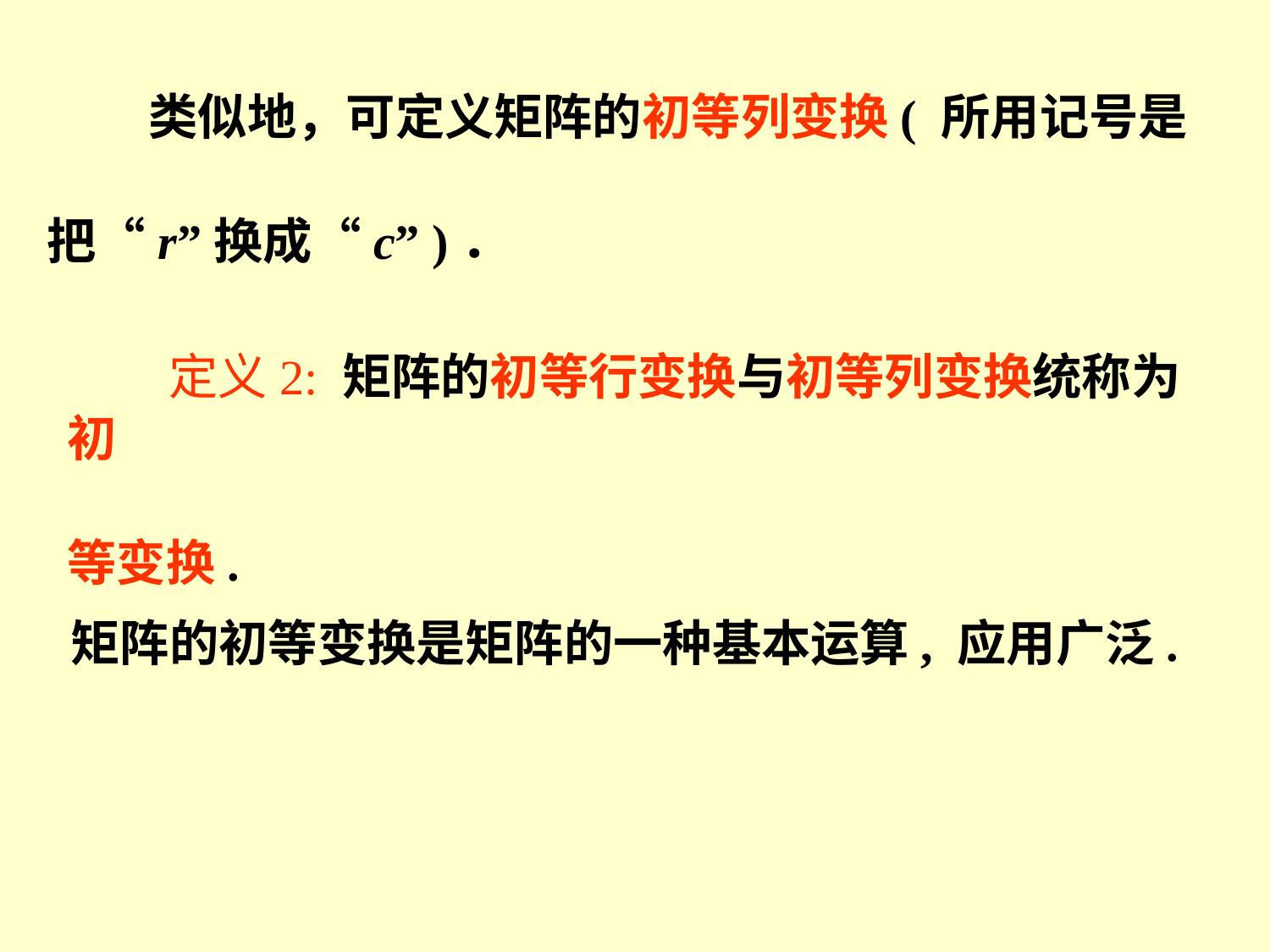

类似地，可定义矩阵的初等列变换( 所用记号是

把“r”换成“c” )．
        定义2: 矩阵的初等行变换与初等列变换统称为初

等变换.
矩阵的初等变换是矩阵的一种基本运算, 应用广泛.